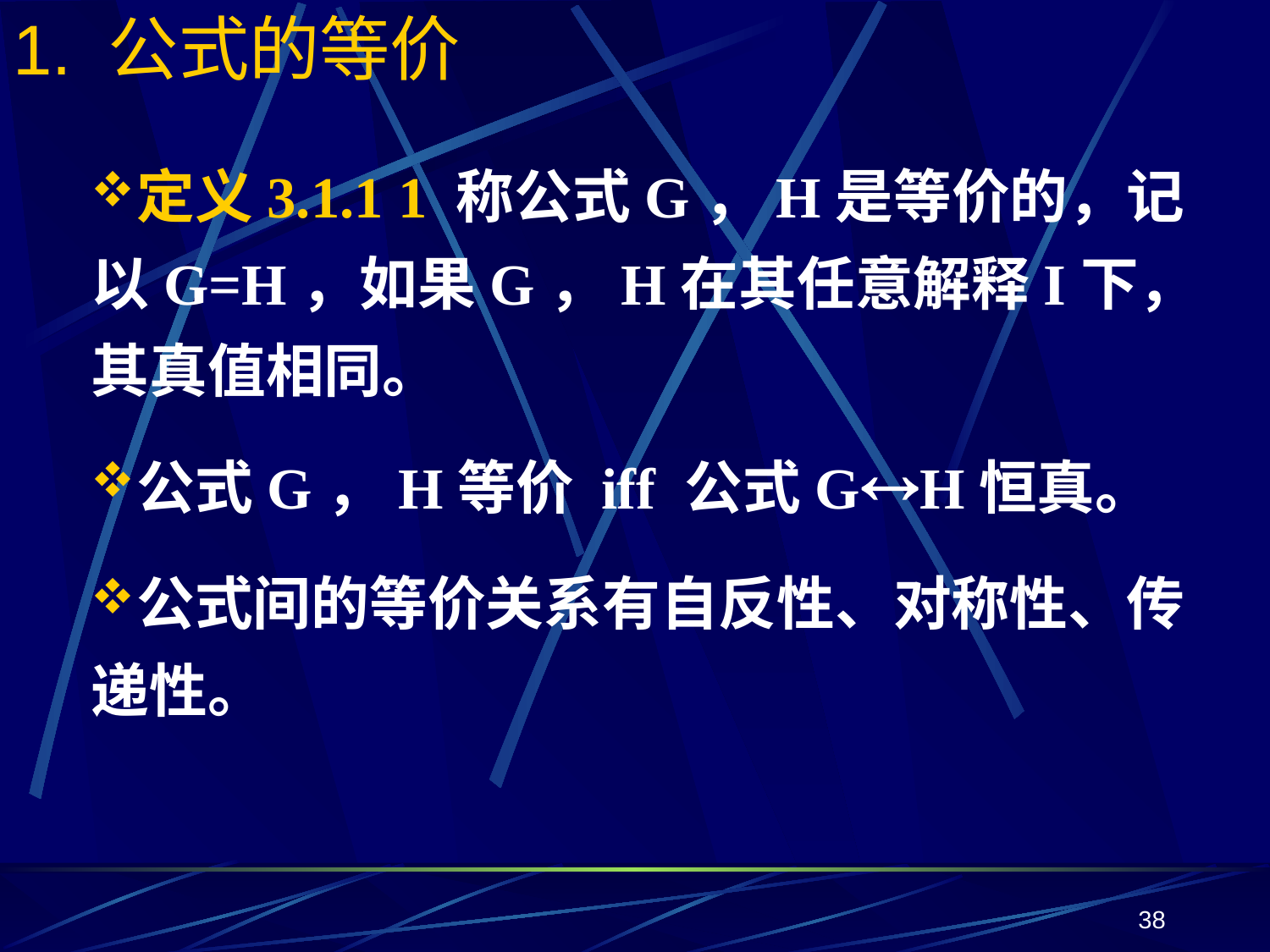

# 1. 公式的等价
定义3.1.1 1 称公式G，H是等价的，记以G=H，如果G，H在其任意解释I下，其真值相同。
公式G，H等价 iff 公式G↔H恒真。
公式间的等价关系有自反性、对称性、传递性。

38